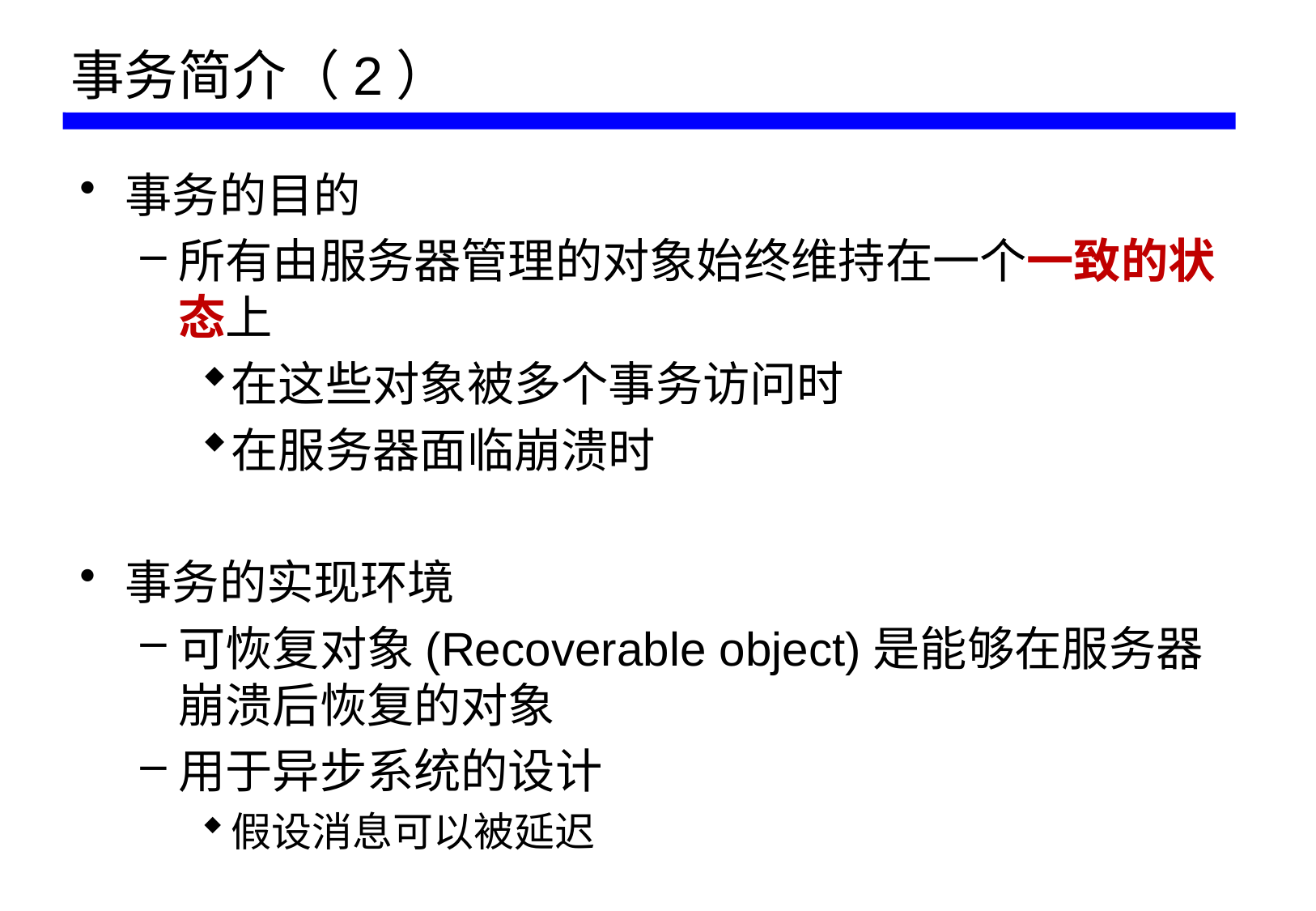

# 事务简介（2）
事务的目的
所有由服务器管理的对象始终维持在一个一致的状态上
在这些对象被多个事务访问时
在服务器面临崩溃时

事务的实现环境
可恢复对象(Recoverable object)是能够在服务器崩溃后恢复的对象
用于异步系统的设计
假设消息可以被延迟